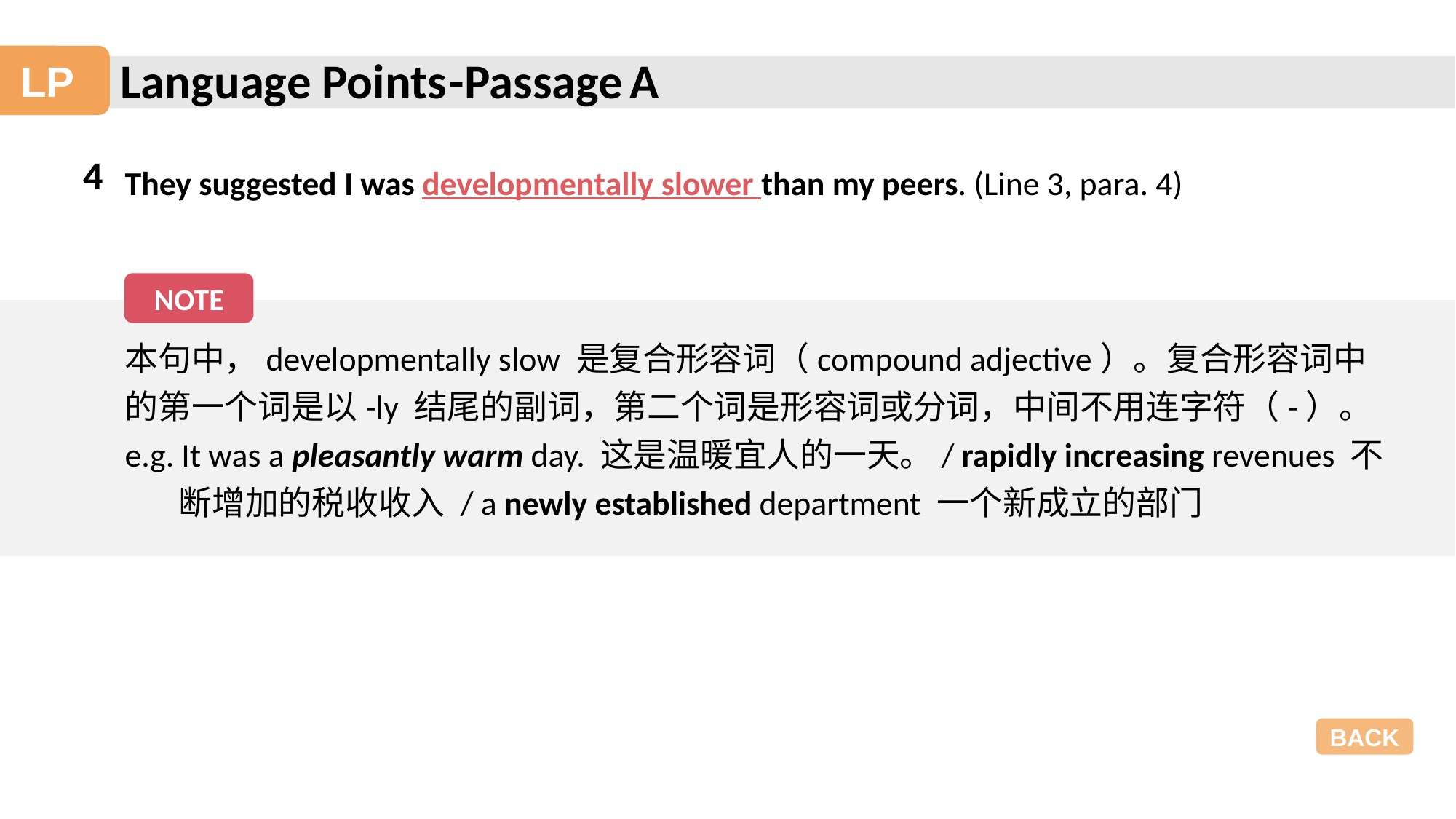

Language Points
-Passage A
LP

4
They suggested I was developmentally slower than my peers. (Line 3, para. 4)
NOTE

本句中，developmentally slow 是复合形容词（compound adjective）。复合形容词中的第一个词是以-ly 结尾的副词，第二个词是形容词或分词，中间不用连字符（-）。
e.g. It was a pleasantly warm day. 这是温暖宜人的一天。/ rapidly increasing revenues 不断增加的税收收入 / a newly established department 一个新成立的部门
BACK